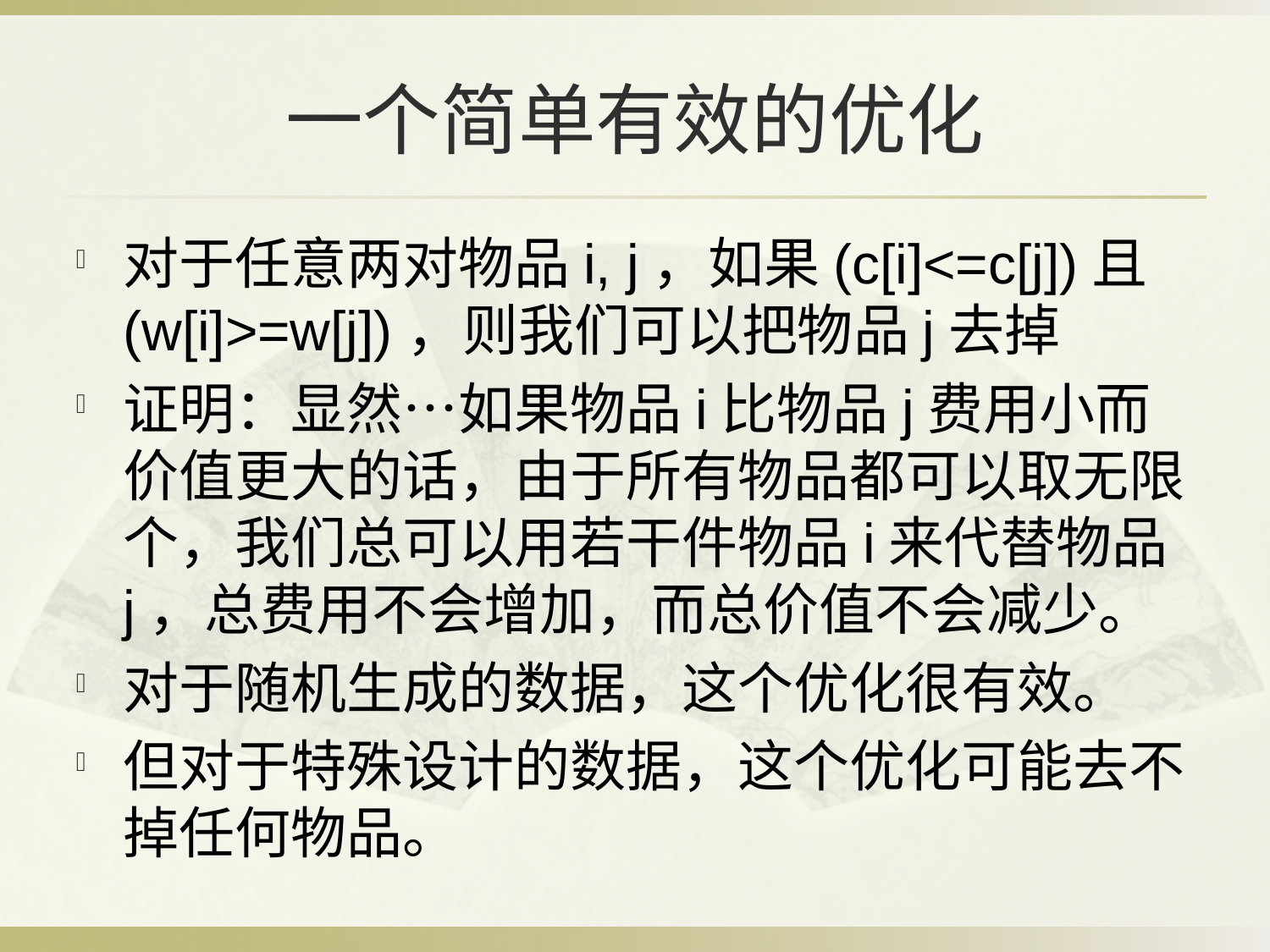

# 一个简单有效的优化
对于任意两对物品i, j，如果(c[i]<=c[j])且(w[i]>=w[j])，则我们可以把物品j去掉
证明：显然…如果物品i比物品j费用小而价值更大的话，由于所有物品都可以取无限个，我们总可以用若干件物品i来代替物品j，总费用不会增加，而总价值不会减少。
对于随机生成的数据，这个优化很有效。
但对于特殊设计的数据，这个优化可能去不掉任何物品。